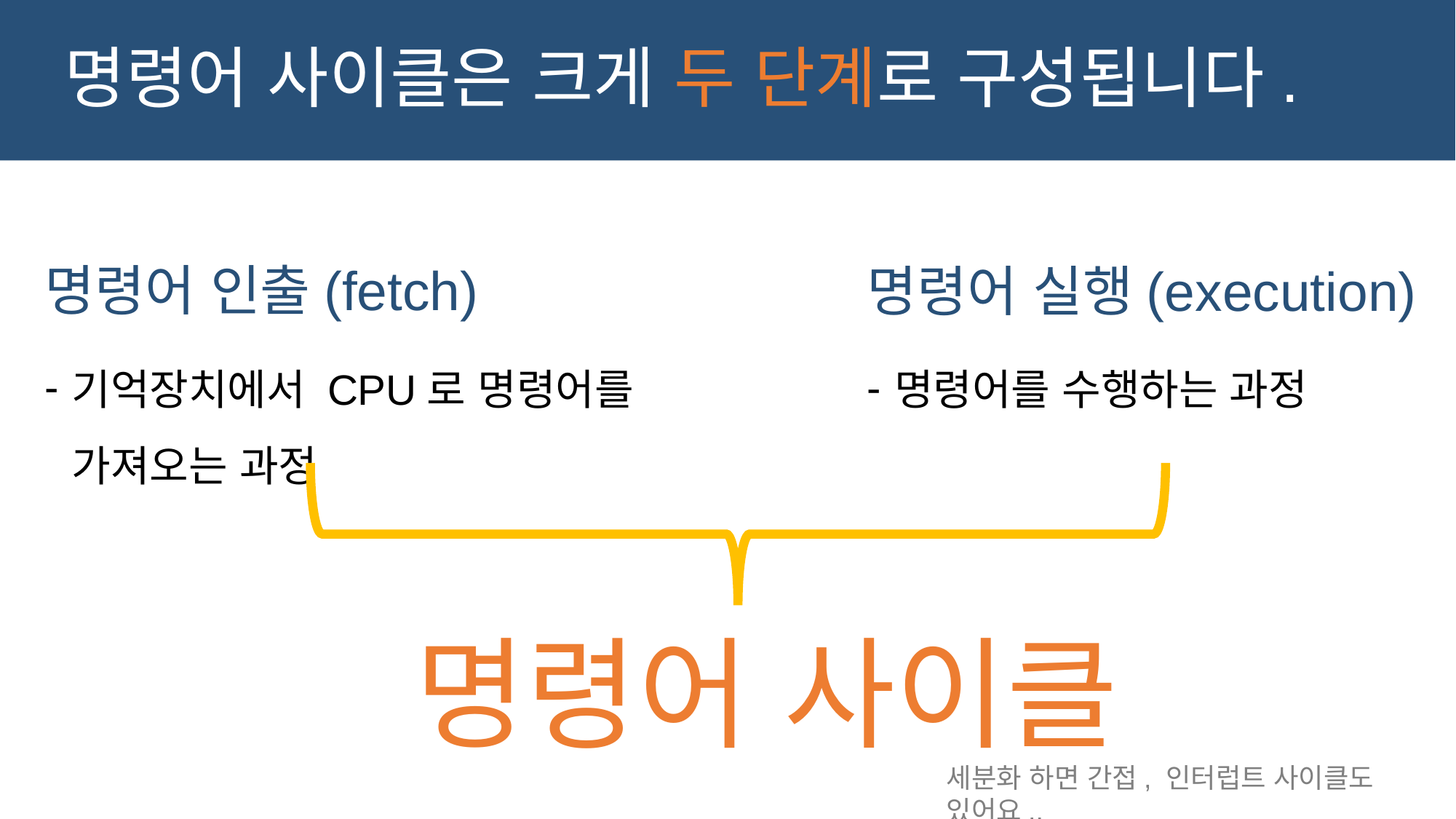

# 명령어 사이클은 크게 두 단계로 구성됩니다.

명령어 인출(fetch)
기억장치에서 CPU로 명령어를 가져오는 과정
명령어 실행(execution)
명령어를 수행하는 과정
명령어 사이클
세분화 하면 간접, 인터럽트 사이클도 있어요..